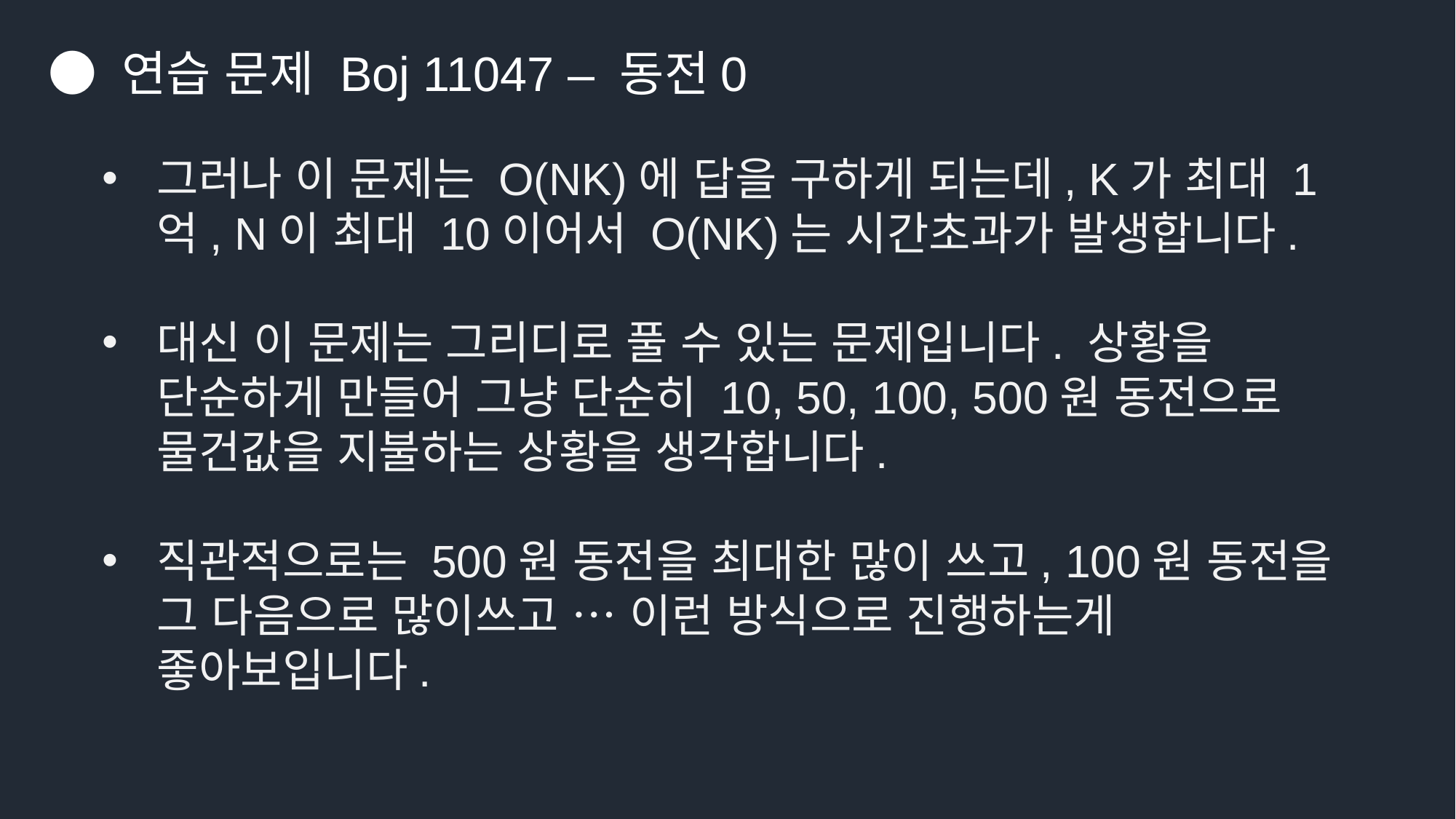

● 연습 문제 Boj 11047 – 동전0
그러나 이 문제는 O(NK)에 답을 구하게 되는데, K가 최대 1억, N이 최대 10이어서 O(NK)는 시간초과가 발생합니다.

대신 이 문제는 그리디로 풀 수 있는 문제입니다. 상황을 단순하게 만들어 그냥 단순히 10, 50, 100, 500원 동전으로 물건값을 지불하는 상황을 생각합니다.

직관적으로는 500원 동전을 최대한 많이 쓰고, 100원 동전을 그 다음으로 많이쓰고 … 이런 방식으로 진행하는게 좋아보입니다.